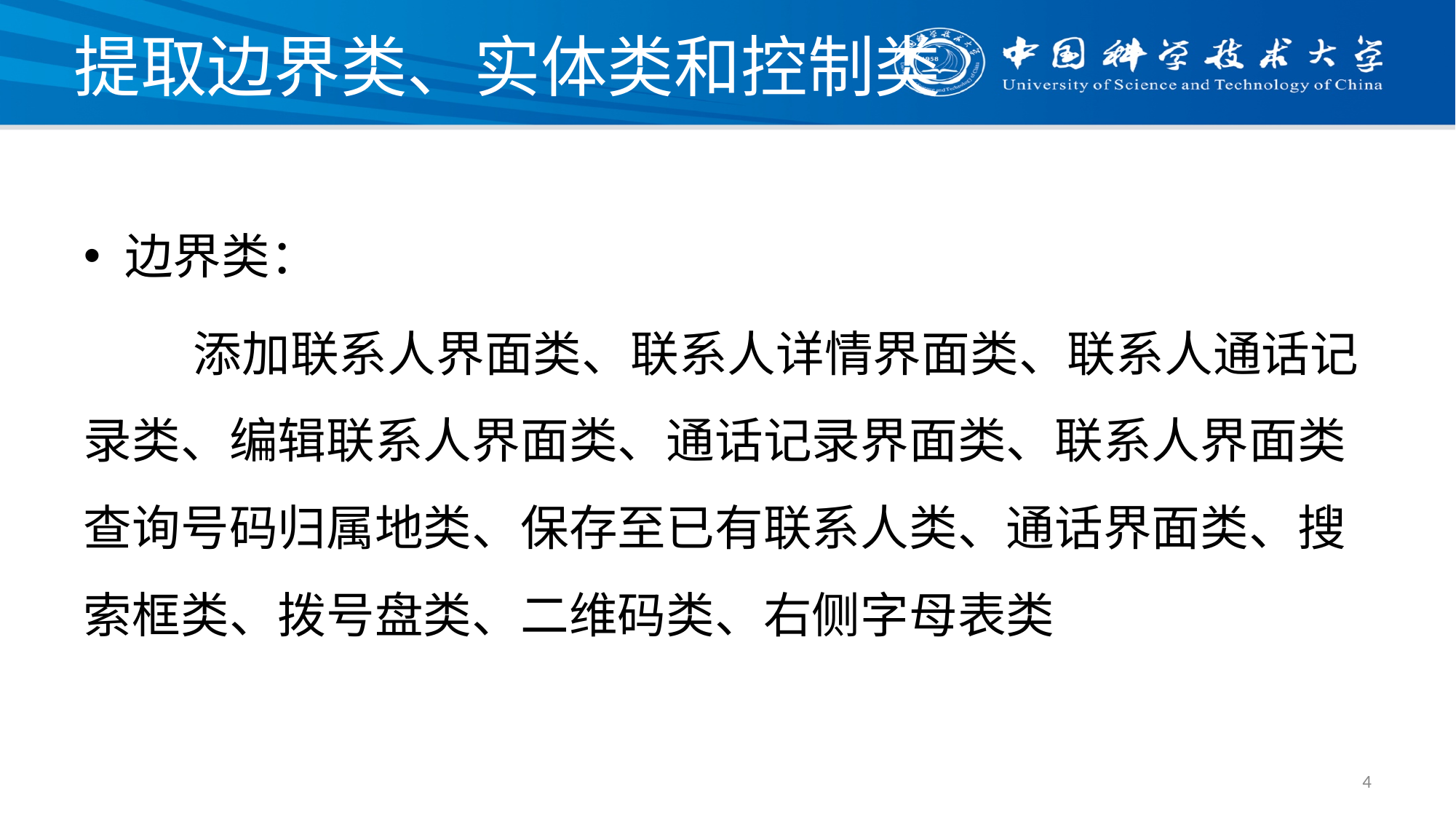

# 提取边界类、实体类和控制类
边界类：
         添加联系人界面类、联系人详情界面类、联系人通话记录类、编辑联系人界面类、通话记录界面类、联系人界面类查询号码归属地类、保存至已有联系人类、通话界面类、搜索框类、拨号盘类、二维码类、右侧字母表类
4